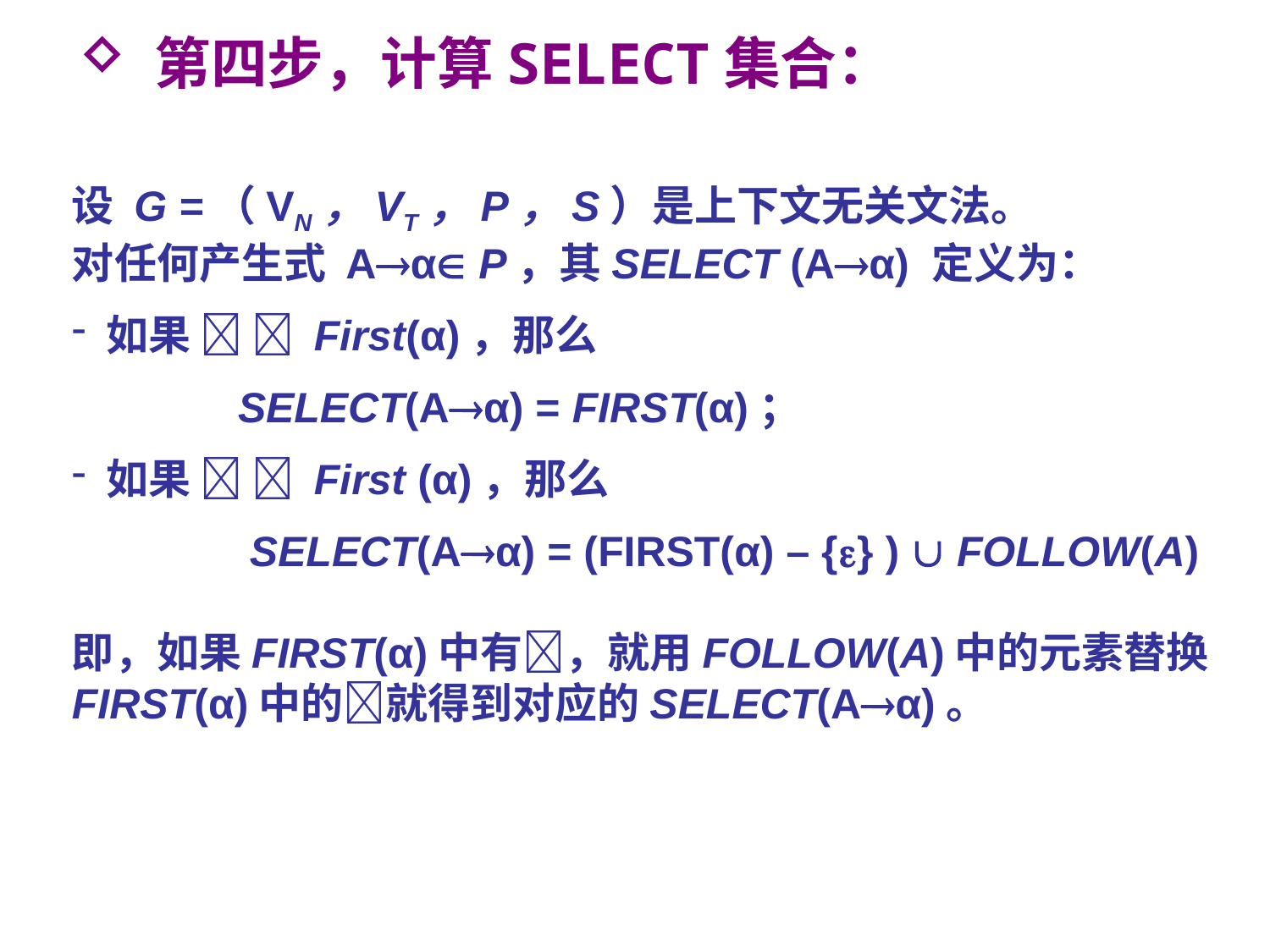

第四步，计算SELECT集合：
设 G =（VN，VT，P，S）是上下文无关文法。
对任何产生式 A→α∈ P，其SELECT (A→α) 定义为：

 如果 ε ∉ First(α)，那么

              SELECT(A→α) = FIRST(α)；

 如果 ε ∈ First (α)，那么

               SELECT(A→α) = (FIRST(α) – {ε} ) ∪ FOLLOW(A)

即，如果FIRST(α)中有ε，就用FOLLOW(A)中的元素替换FIRST(α)中的ε就得到对应的SELECT(A→α)。